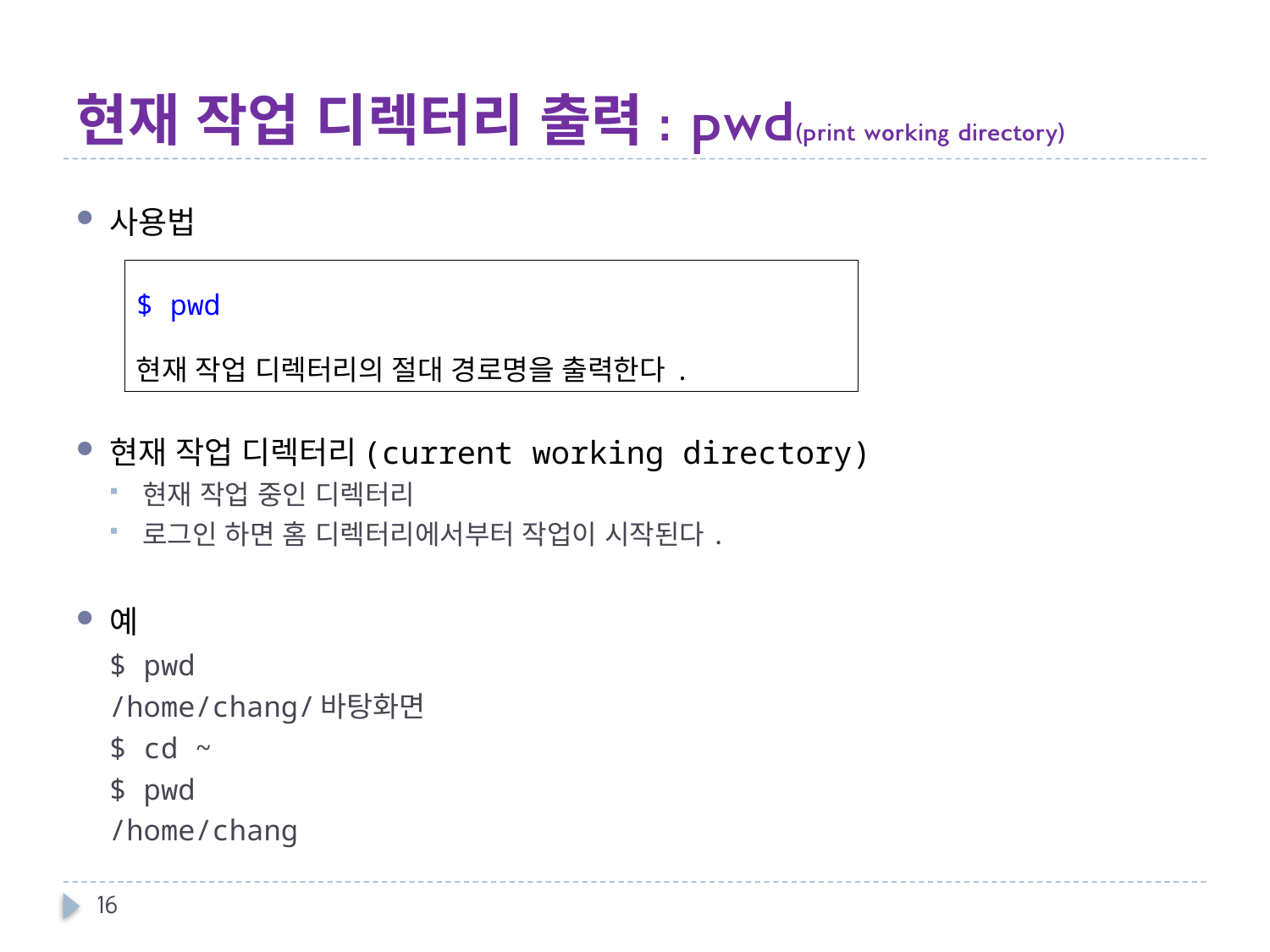

# 현재 작업 디렉터리 출력: pwd(print working directory)
사용법

현재 작업 디렉터리(current working directory)
현재 작업 중인 디렉터리
로그인 하면 홈 디렉터리에서부터 작업이 시작된다.

예
$ pwd
/home/chang/바탕화면
$ cd ~
$ pwd
/home/chang

| $ pwd 현재 작업 디렉터리의 절대 경로명을 출력한다. |
| --- |
16